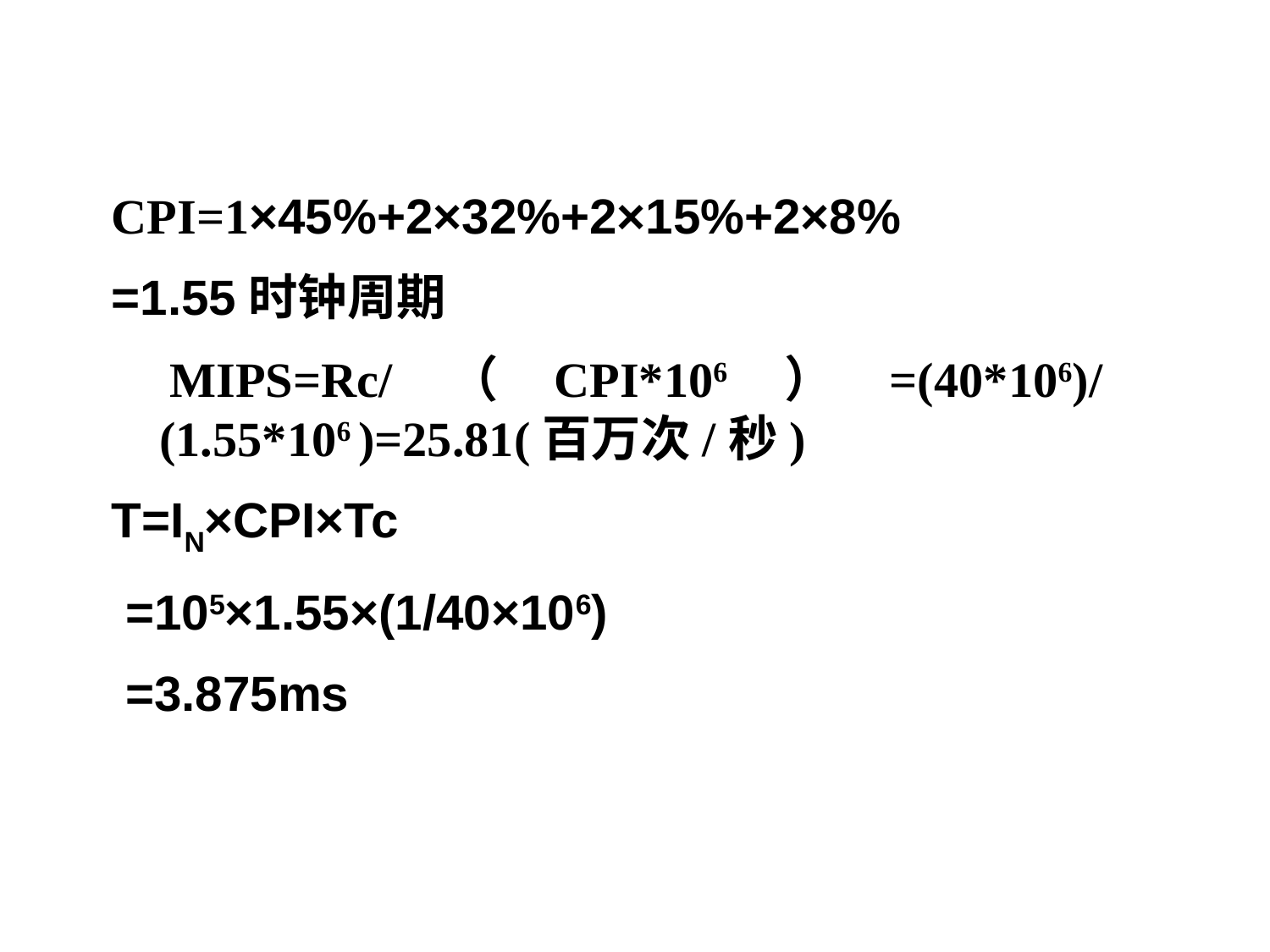

CPI=1×45%+2×32%+2×15%+2×8%
=1.55时钟周期
 MIPS=Rc/（CPI*106）=(40*106)/ (1.55*106 )=25.81(百万次/秒)
T=IN×CPI×Tc
 =105×1.55×(1/40×106)
 =3.875ms